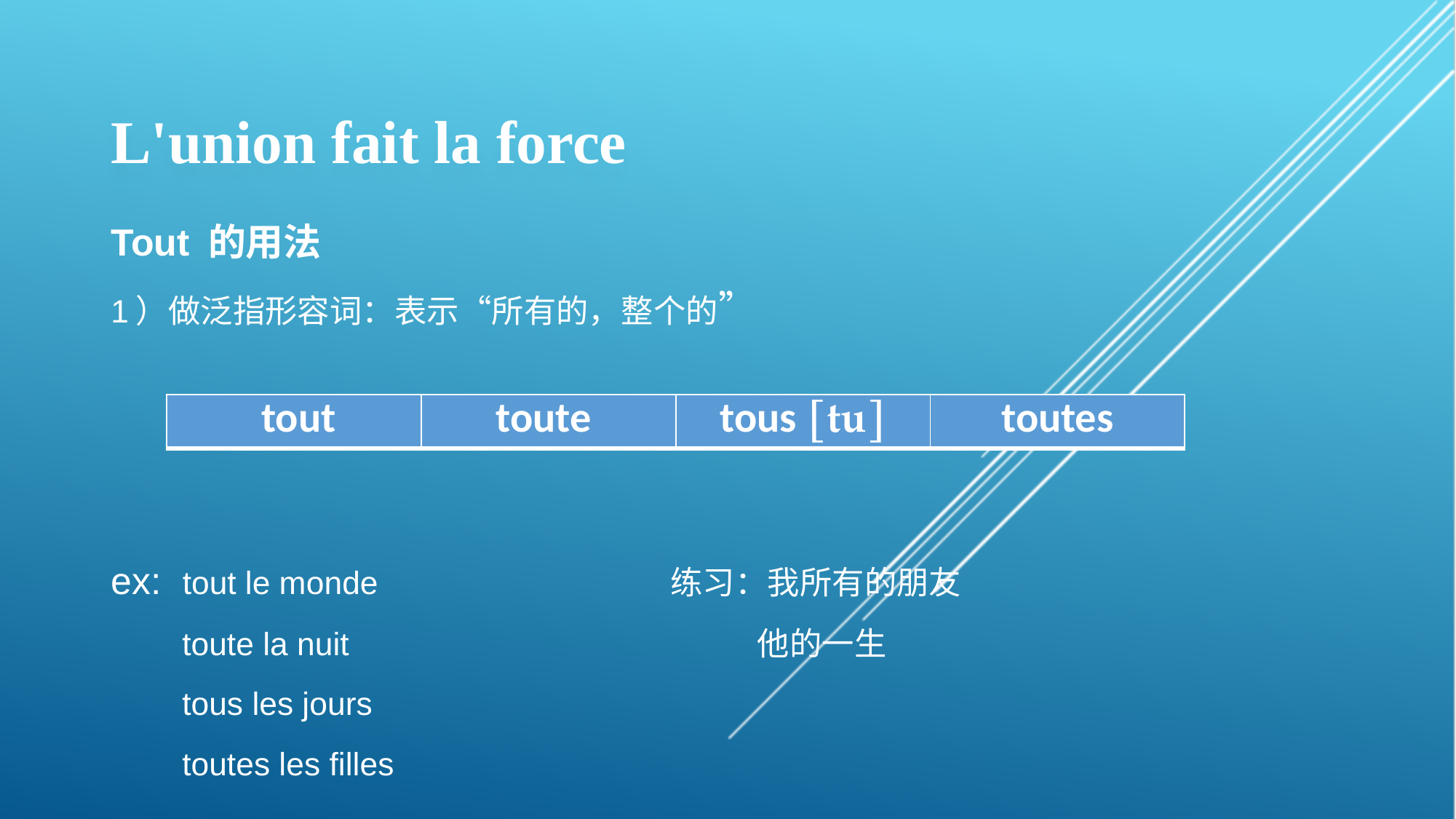

# L'union fait la force
Tout 的用法
1）做泛指形容词：表示“所有的，整个的”

ex:  tout le monde                                练习：我所有的朋友
        toute la nuit                                             他的一生
        tous les jours
        toutes les filles

| tout | toute | tous [tu] | toutes |
| --- | --- | --- | --- |